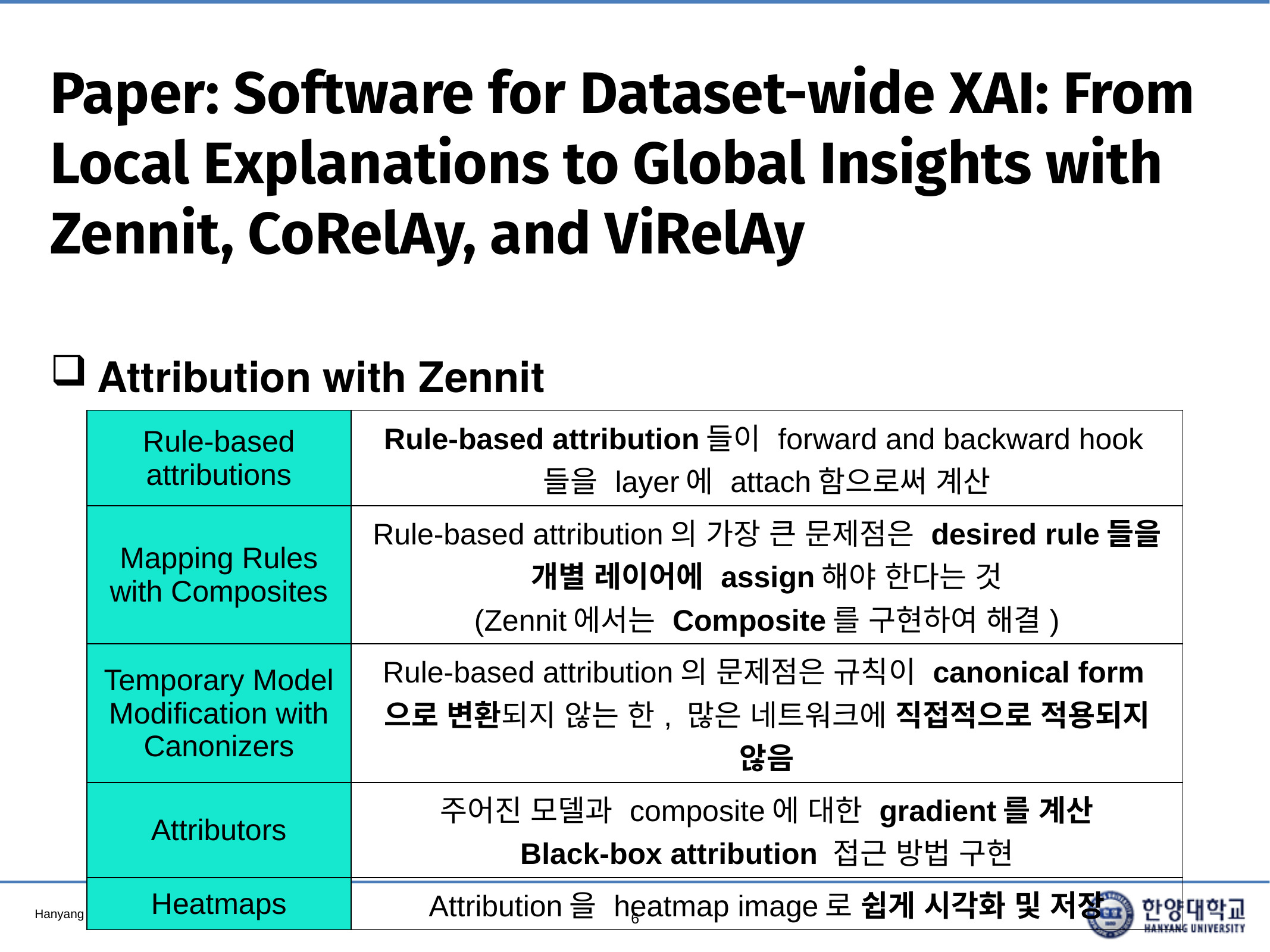

# Paper: Software for Dataset-wide XAI: From Local Explanations to Global Insights with Zennit, CoRelAy, and ViRelAy
Attribution with Zennit
| Rule-based attributions | Rule-based attribution들이 forward and backward hook들을 layer에 attach함으로써 계산 |
| --- | --- |
| Mapping Rules with Composites | Rule-based attribution의 가장 큰 문제점은 desired rule들을 개별 레이어에 assign해야 한다는 것 (Zennit에서는 Composite를 구현하여 해결) |
| Temporary Model Modification with Canonizers | Rule-based attribution의 문제점은 규칙이 canonical form으로 변환되지 않는 한, 많은 네트워크에 직접적으로 적용되지 않음 |
| Attributors | 주어진 모델과 composite에 대한 gradient를 계산 Black-box attribution 접근 방법 구현 |
| Heatmaps | Attribution을 heatmap image로 쉽게 시각화 및 저장 |
6